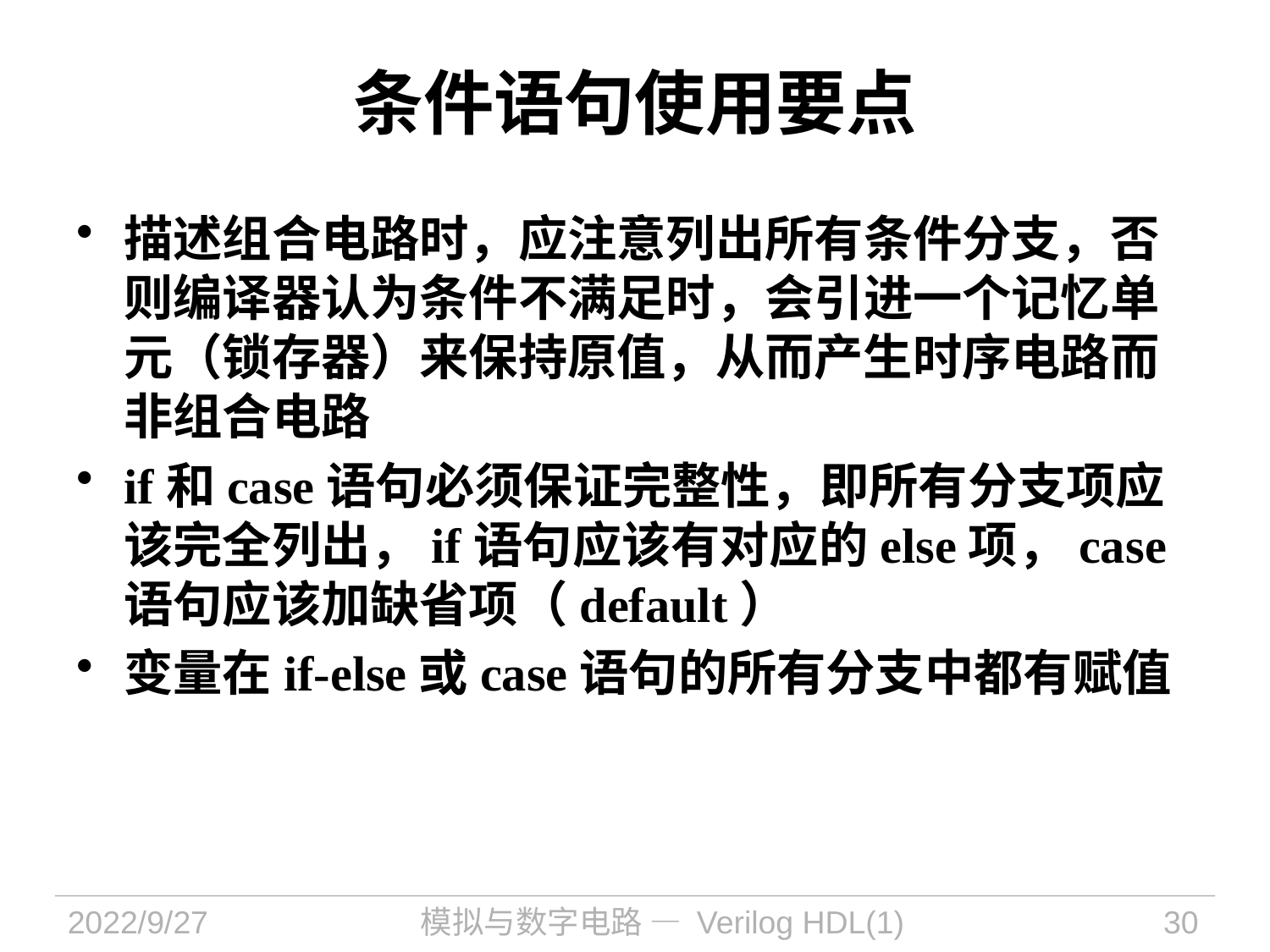

# 条件语句使用要点
描述组合电路时，应注意列出所有条件分支，否则编译器认为条件不满足时，会引进一个记忆单元（锁存器）来保持原值，从而产生时序电路而非组合电路
if和case语句必须保证完整性，即所有分支项应该完全列出，if语句应该有对应的else项，case语句应该加缺省项（default）
变量在if-else或case语句的所有分支中都有赋值
2022/9/27
模拟与数字电路 — Verilog HDL(1)
30